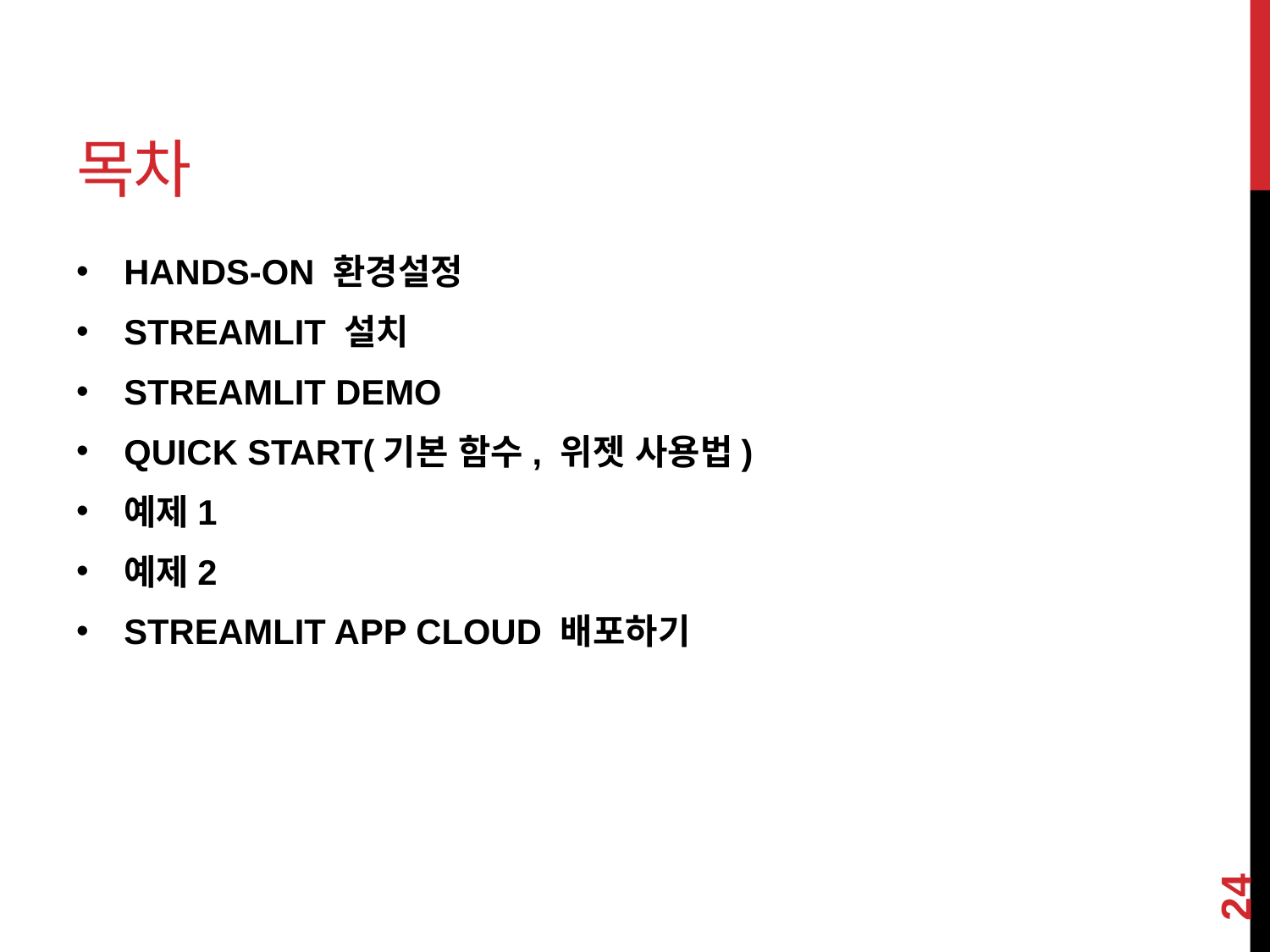

# 목차
HANDS-ON 환경설정
STREAMLIT 설치
STREAMLIT DEMO
QUICK START(기본 함수, 위젯 사용법)
예제1
예제2
STREAMLIT APP CLOUD 배포하기
24